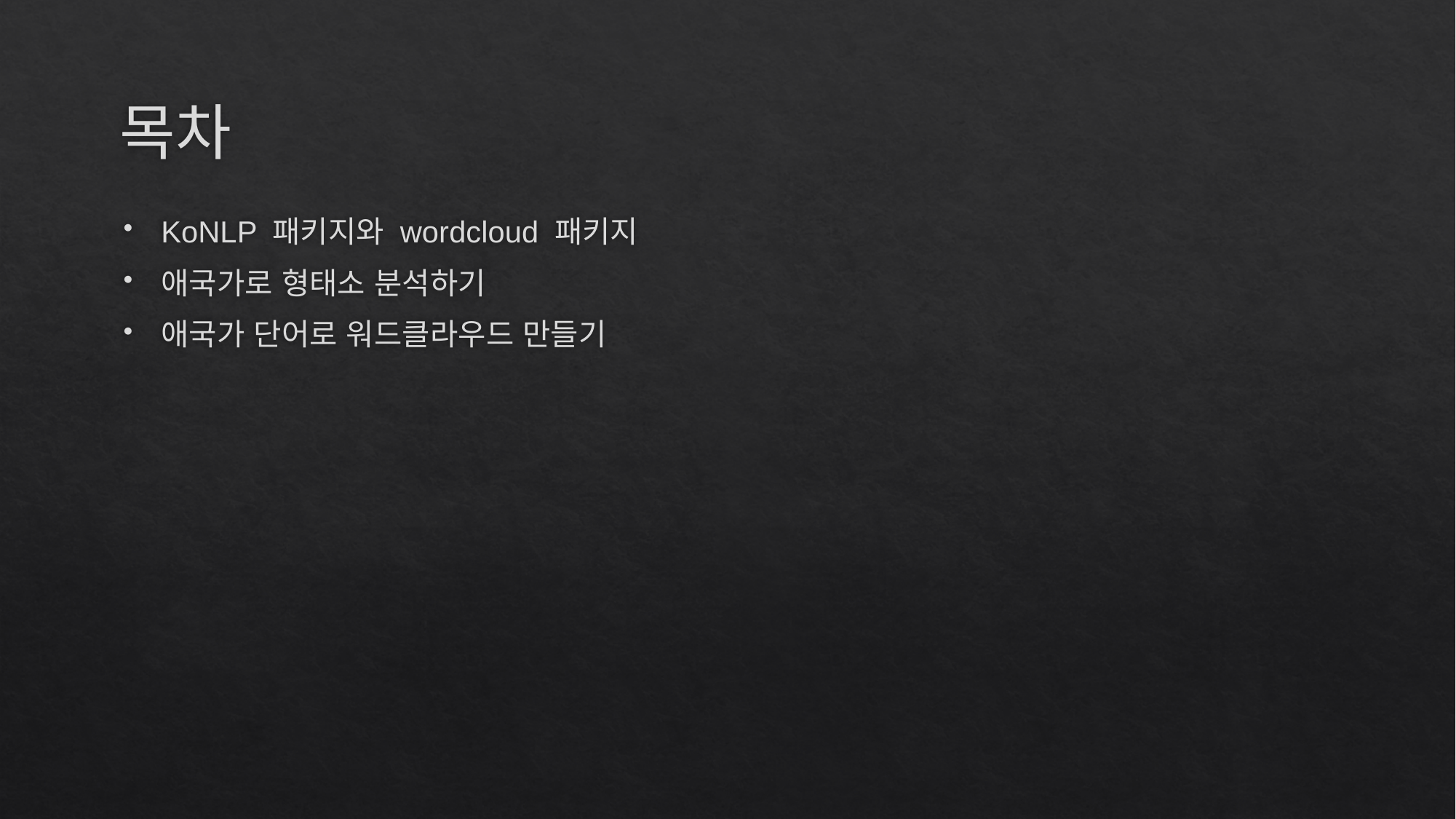

# 목차
KoNLP 패키지와 wordcloud 패키지
애국가로 형태소 분석하기
애국가 단어로 워드클라우드 만들기